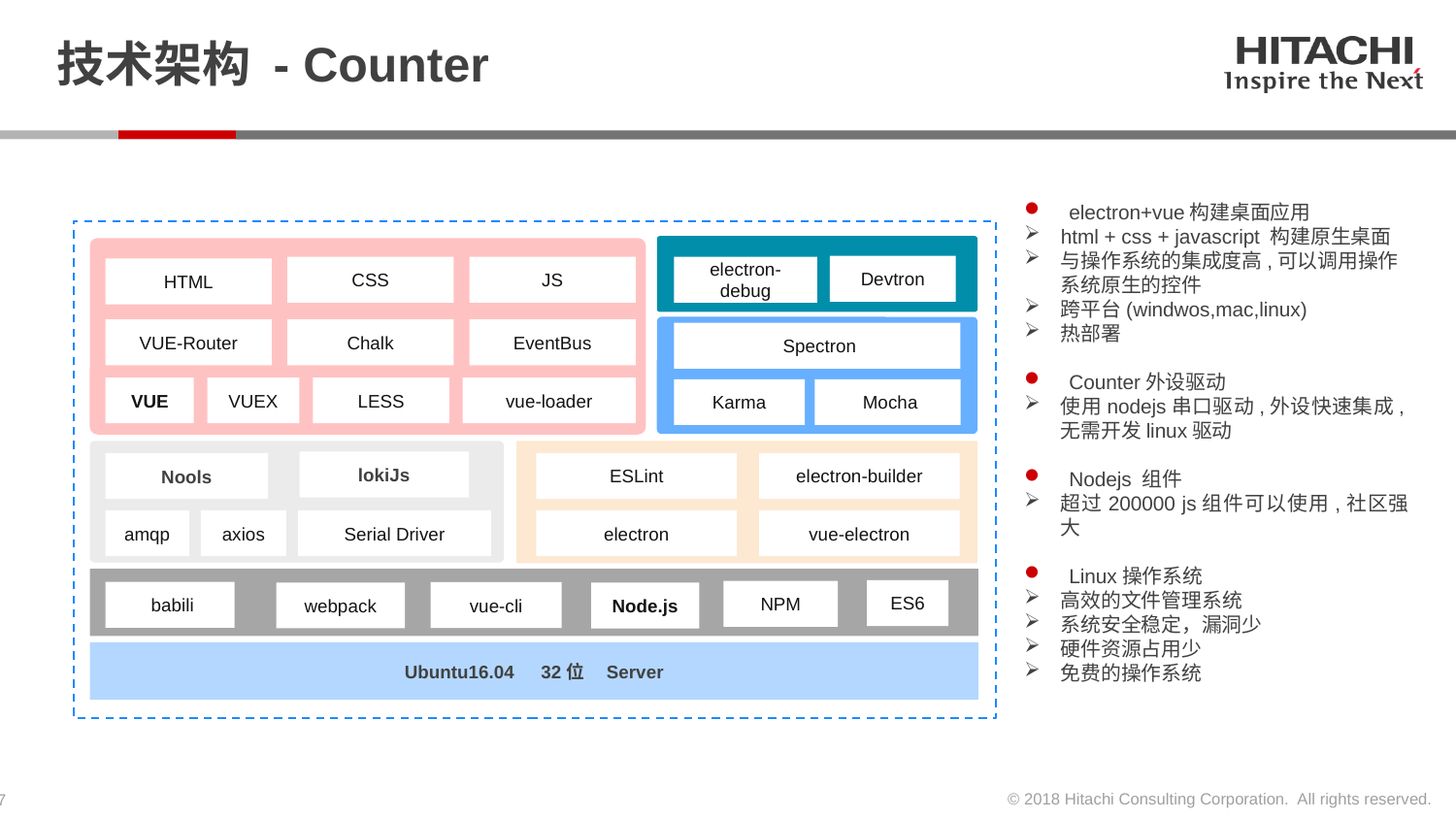

# 技术架构 - Counter
electron+vue构建桌面应用
html + css + javascript 构建原生桌面
与操作系统的集成度高,可以调用操作系统原生的控件
跨平台(windwos,mac,linux)
热部署
Counter外设驱动
使用nodejs串口驱动,外设快速集成,无需开发linux驱动
Nodejs 组件
超过200000 js组件可以使用,社区强大
Linux操作系统
高效的文件管理系统
系统安全稳定，漏洞少
硬件资源占用少
免费的操作系统

Devtron
CSS
JS
electron-debug
HTML

VUE-Router
Chalk
EventBus
 Spectron
VUE
VUEX
LESS
vue-loader
Karma
 Mocha

lokiJs
Nools
ESLint
electron-builder
amqp
axios
Serial Driver
electron
vue-electron

ES6
NPM
 babili
vue-cli
webpack
Node.js
Ubuntu16.04　32位　Server